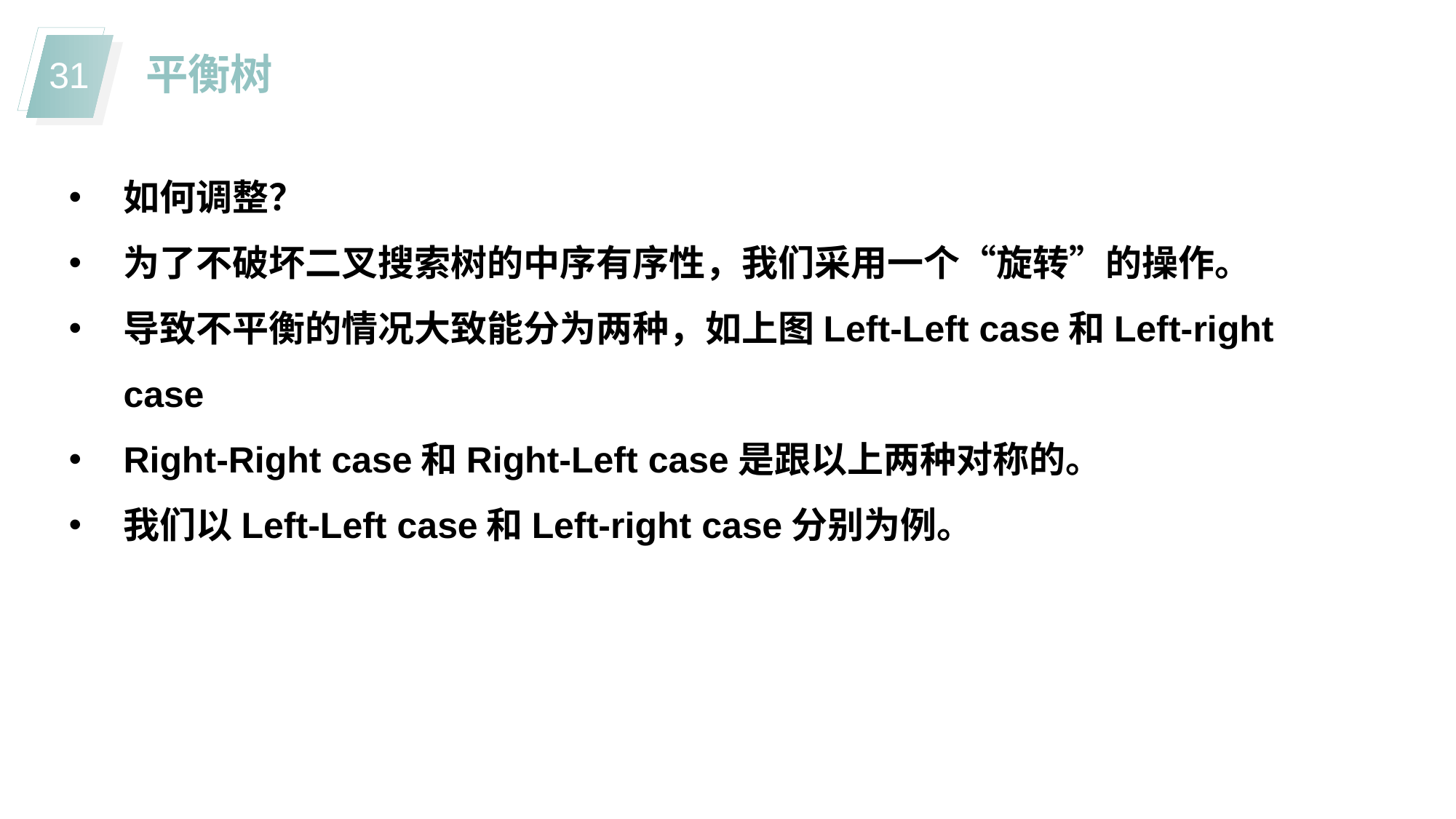

平衡树
如何调整？
为了不破坏二叉搜索树的中序有序性，我们采用一个“旋转”的操作。
导致不平衡的情况大致能分为两种，如上图Left-Left case和Left-right case
Right-Right case和Right-Left case是跟以上两种对称的。
我们以Left-Left case和Left-right case分别为例。